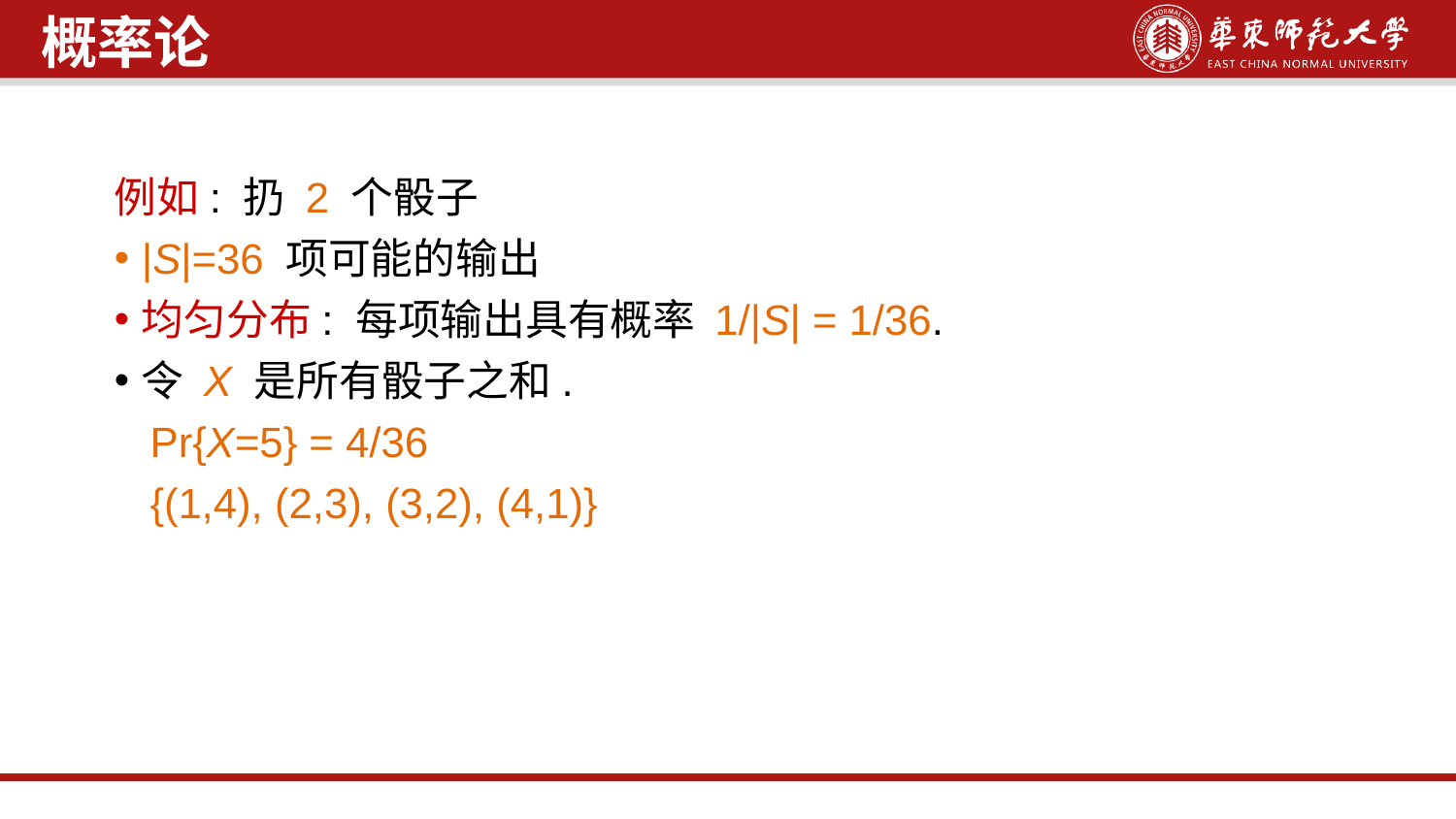

概率论
例如: 扔 2 个骰子
|S|=36 项可能的输出
均匀分布: 每项输出具有概率 1/|S| = 1/36.
令 X 是所有骰子之和.
   Pr{X=5} = 4/36
   {(1,4), (2,3), (3,2), (4,1)}